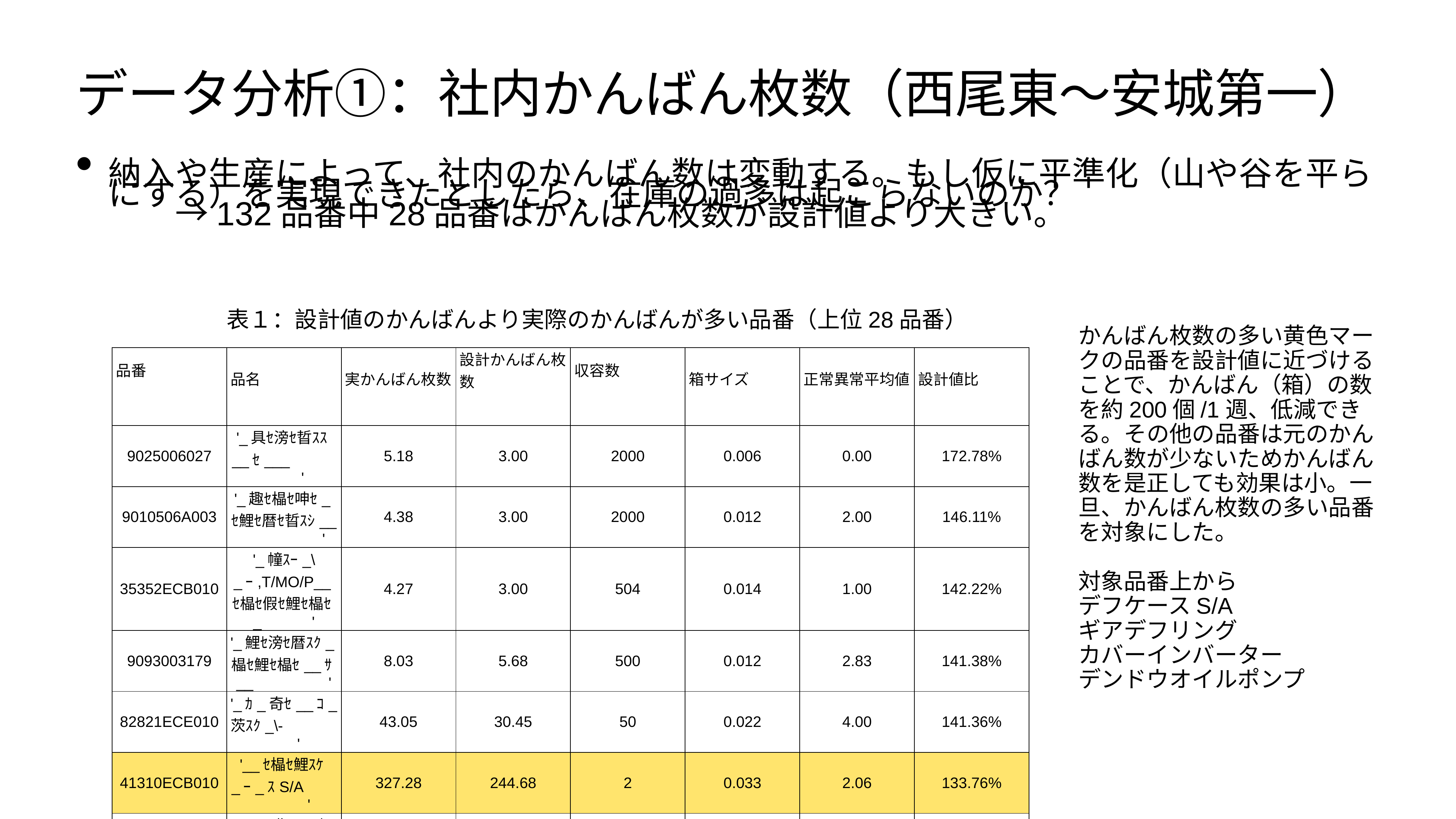

# データ分析①：社内かんばん枚数（西尾東〜安城第一）
納入や生産によって、社内のかんばん数は変動する。もし仮に平準化（山や谷を平らにする）を実現できたとしたら、在庫の過多は起こらないのか？　　　　　　　　　　　→132品番中28品番はかんばん枚数が設計値より大きい。
かんばん枚数の多い黄色マークの品番を設計値に近づけることで、かんばん（箱）の数を約200個/1週、低減できる。その他の品番は元のかんばん数が少ないためかんばん数を是正しても効果は小。一旦、かんばん枚数の多い品番を対象にした。

対象品番上から
デフケースS/A
ギアデフリング
カバーインバーター
デンドウオイルポンプ
表１：設計値のかんばんより実際のかんばんが多い品番（上位28品番）
| 品番 | 品名 | 実かんばん枚数 | 設計かんばん枚数 | 収容数 | 箱サイズ | 正常異常平均値 | 設計値比 |
| --- | --- | --- | --- | --- | --- | --- | --- |
| 9025006027 | '\_具ｾ滂ｾ晢ｽｽ\_\_ｾ\_\_\_ ' | 5.18 | 3.00 | 2000 | 0.006 | 0.00 | 172.78% |
| 9010506A003 | '\_趣ｾ橸ｾ呻ｾ\_ｾ鯉ｾ暦ｾ晢ｽｼ\_\_ ' | 4.38 | 3.00 | 2000 | 0.012 | 2.00 | 146.11% |
| 35352ECB010 | '\_幢ｽｰ\_\\_ｰ,T/MO/P\_\_ｾ橸ｾ假ｾ鯉ｾ橸ｾ\_ ' | 4.27 | 3.00 | 504 | 0.014 | 1.00 | 142.22% |
| 9093003179 | '\_鯉ｾ滂ｾ暦ｽｸ\_橸ｾ鯉ｾ橸ｾ\_\_ｻ\_\_ ' | 8.03 | 5.68 | 500 | 0.012 | 2.83 | 141.38% |
| 82821ECE010 | '\_ｶ\_奇ｾ\_\_ｺ\_茨ｽｸ\_\- ' | 43.05 | 30.45 | 50 | 0.022 | 4.00 | 141.36% |
| 41310ECB010 | '\_\_ｾ橸ｾ鯉ｽｹ\_ｰ\_ｽS/A ' | 327.28 | 244.68 | 2 | 0.033 | 2.06 | 133.76% |
| 019128GA010 | '\_ｷ\_費ｾゑｾ鯉ｾ滂ｽｼ\_ゑｾ具ｾ滂ｾ晢ｽｸ\_\_ ' | 55.87 | 45.01 | 50 | 0.033 | 3.32 | 124.12% |
| 3519510A010 | '\_ｸ\_暦ｾ晢ｾ鯉ｾ鬱/A\_ｱ\_鯉ｾ滂ｾ暦ｽｲ\_\_ｽｭ\_ｰ\_鯉ｾ朦O.1 ' | 3.72 | 3.00 | 600 | 0.006 | 0.50 | 123.89% |
| 41310ECE010 | '\_ｷ\_橸ｾ費ｾ\_ｾ橸ｾ鯉ｾ假ｾ晢ｽｸ\_\_ ' | 379.90 | 307.09 | 2 | 0.033 | 1.89 | 123.71% |
| 82821ECB050 | '\_ｶ\_奇ｾ\_\_ｺ\_茨ｽｸ\_\- ' | 30.25 | 25.03 | 100 | 0.022 | 3.49 | 120.87% |
| 82821XAE010 | '\_ｶ\_奇ｾ\_\_ｺ\_茨ｽｸ\_\- ' | 30.38 | 25.15 | 100 | 0.006 | 3.47 | 120.83% |
| G9201ECE010 | '\_ｶ\_奇ｾ橸ｽｰ\_ｲ\_晢ｾ奇ｾ橸ｽｰ\_\\_ｰ ' | 107.38 | 90.48 | 8 | 0.027 | 2.79 | 118.68% |
| 9034114A004 | '\_鯉ｾ滂ｾ暦ｽｸ\_橸ｽｳ\_ｲ\_ｽ\_橸ｾ搾ｾゑｾ\_ｾ橸ｽｽ\_\_ｾ\_\_\_ｽｽ\_ｸ\_假ｾ\_ ' | 3.53 | 3.00 | 500 | 0.012 | 0.00 | 117.78% |
| 82821ECB020 | '\_ｶ\_奇ｾ\_\_ｺ\_茨ｽｸ\_\- ' | 16.93 | 14.59 | 200 | 0.006 | 2.69 | 116.10% |
| 35300ECB010 | '\_\_ｾ橸ｾ晢ｾ\_ｾ橸ｽｳ\_ｵ\_ｲ\_呻ｾ趣ｾ滂ｾ晢ｾ鯉ｾ\_ ' | 192.45 | 167.95 | 12 | 0.017 | 3.98 | 114.59% |
| 01912ECB010 | '\_ｷ\_ｬ\_ｯ\_鯉ｾ滂ｽｼ\_ｯ\_具ｾ滂ｾ晢ｽｸ\_\_ ' | 20.78 | 18.27 | 300 | 0.022 | 3.52 | 113.78% |
| 9020156A002 | '\_鯉ｾ滂ｾ夲ｽｰ\_\_ｾ懶ｽｯ\_ｼ\_ｬ ' | 14.90 | 13.21 | 100 | 0.006 | 2.42 | 112.81% |
| 35165ECE010 | '\_鯉ｾ滂ｾ\_\_\_T/M \_ｹ-\_ｽ ' | 9.55 | 8.80 | 200 | 0.006 | 2.25 | 108.53% |
| 1040052001Z | '\_鯉ｾ滂ｾ暦ｽｸ\_\_\_ｳ\_ｲ\_ｽ\_橸ｾ搾ｾゑｾ\_ｾ橸ｽｽ\_\_ｾ\_\_\_ｽｽ\_ｸ\_假ｾ\_ ' | 7.85 | 7.46 | 200 | 0.006 | 2.71 | 105.22% |
| 2030045013L | '\_ｶ\_橸ｽｽ\_ｹ\_ゑｾ\_ ' | 5.95 | 5.69 | 2000 | 0.012 | 1.00 | 104.50% |
| 82821ECB010 | '\_ｶ\_奇ｾ\_\_ｺ\_茨ｽｸ\_\- ' | 9.62 | 9.24 | 400 | 0.022 | 2.88 | 104.10% |
| 35145ECE020 | '\_ｵ\_ｲ\_呻ｾ鯉ｾ滂ｾ夲ｽｰ\_\_ ' | 14.47 | 14.10 | 100 | 0.012 | 2.52 | 102.63% |
| 35771ECE010 | '\_ｼ\_ｬ\_鯉ｾ\_ｽｱ\_ｳ\_\_ｾ鯉ｾ滂ｽｯ\_\_ ' | 85.50 | 83.66 | 6 | 0.017 | 1.54 | 102.20% |
| G1163ECE010 | '\_趣ｾ橸ｾ呻ｾ\_\_難ｽｰ\_\\_ｰ\_ｽ\_\_ｽｰ\_\\_ｰ\_厄ｽｰ\_ｸ ' | 27.13 | 26.79 | 100 | 0.012 | 2.54 | 101.26% |
| 9034118A024 | '\_鯉ｾ滂ｾ暦ｽｸ\_朶/AW/\_搾ｽｯ\_\_ｾ橸ｽｽ\_\_ｾ夲ｽｰ\_\_ｽｽ\_ｸ\_假ｽｭ\_ｰ ' | 6.98 | 6.90 | 200 | 0.006 | 2.50 | 101.16% |
| 82821CWA030 | '\_ｶ\_奇ｾ\_\_ｺ\_茨ｽｸ\_\- ' | 16.58 | 16.42 | 200 | 0.022 | 3.63 | 100.97% |
| 3040052001B | '\_鯉ｾ滂ｾ暦ｽｸ\_橸ｽｳ\_ｲ\_ｽ\_橸ｾ搾ｾゑｾ\_ｾ橸ｽｽ\_\_ｾ\_\_\_ｽｽ\_ｸ\_假ｾ\_ ' | 14.12 | 14.06 | 500 | 0.012 | 1.23 | 100.38% |
| 9155180640 | '\_趣ｾ橸ｾ呻ｾ\_ｾ鯉ｾ暦ｾ晢ｽｼ\_\_ ' | 6.20 | 6.22 | 1000 | 0.012 | 2.00 | 99.70% |